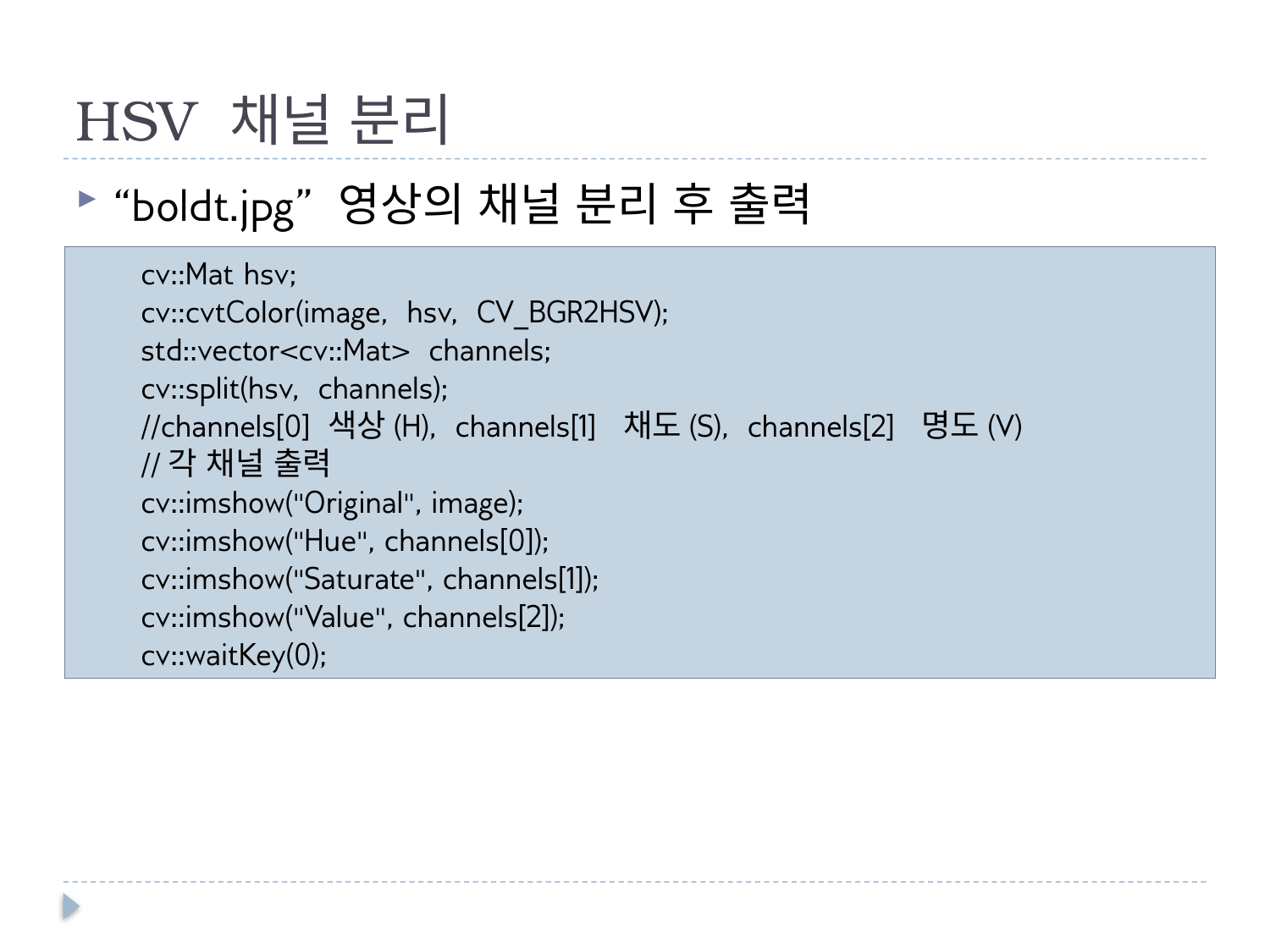

# HSV 채널 분리
“boldt.jpg” 영상의 채널 분리 후 출력
cv::Mat hsv;
cv::cvtColor(image,  hsv,  CV_BGR2HSV);
std::vector<cv::Mat>  channels;
cv::split(hsv,  channels);
//channels[0] 색상(H),  channels[1]  채도(S),  channels[2]  명도(V)
//각 채널 출력
cv::imshow("Original", image);
cv::imshow("Hue", channels[0]);
cv::imshow("Saturate", channels[1]);
cv::imshow("Value", channels[2]);
cv::waitKey(0);